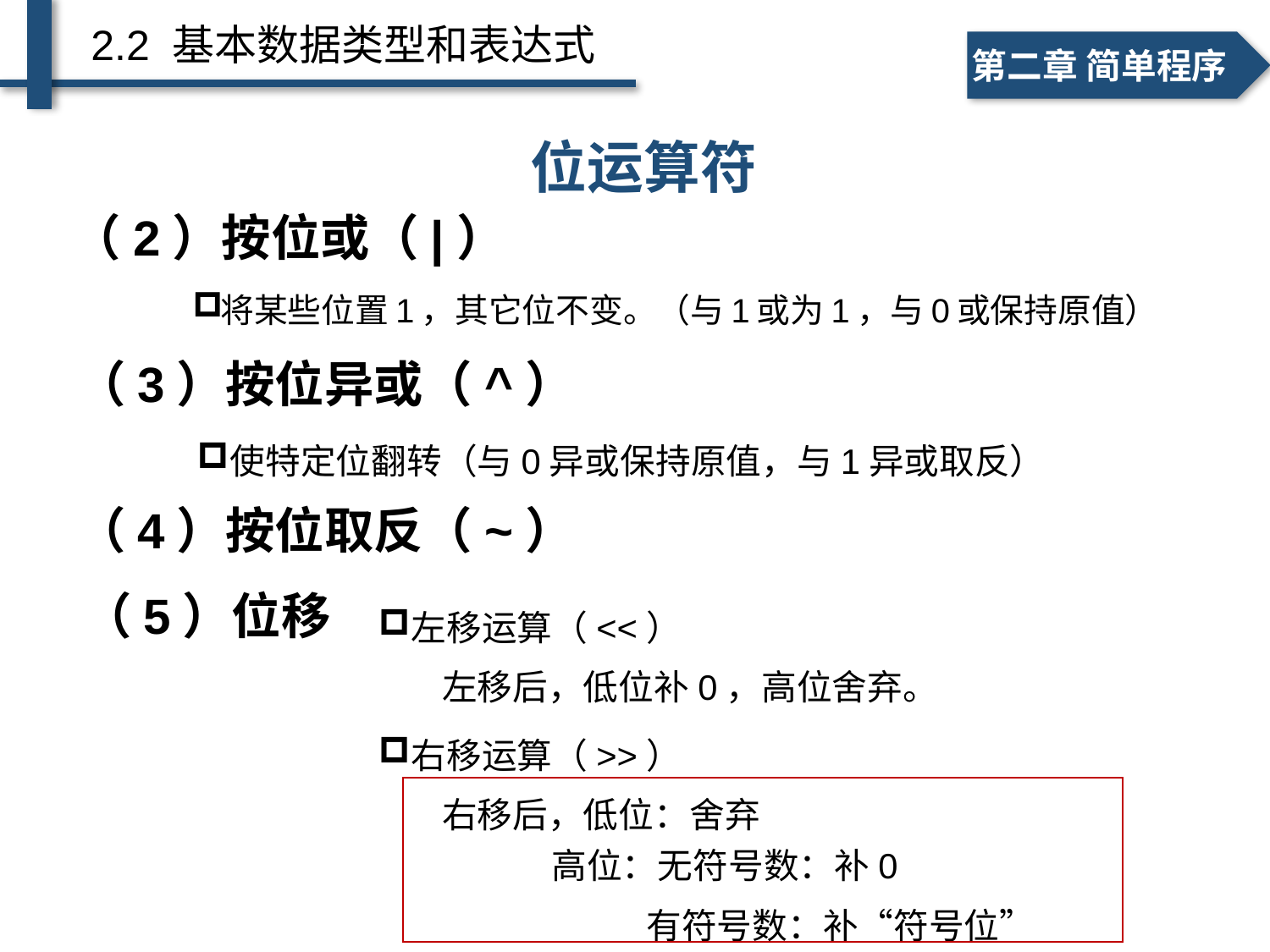

2.2 基本数据类型和表达式
一、个人简介
二、学术成绩

第二章 简单程序

# 位运算符
（2）按位或（|）
将某些位置1，其它位不变。（与1或为1，与0或保持原值）
（3）按位异或（^）
使特定位翻转（与0异或保持原值，与1异或取反）
（4）按位取反（~）
（5）位移
左移运算（<<）
左移后，低位补0，高位舍弃。
右移运算（>>）
右移后，低位：舍弃
              高位：无符号数：补0
                         有符号数：补“符号位”

32